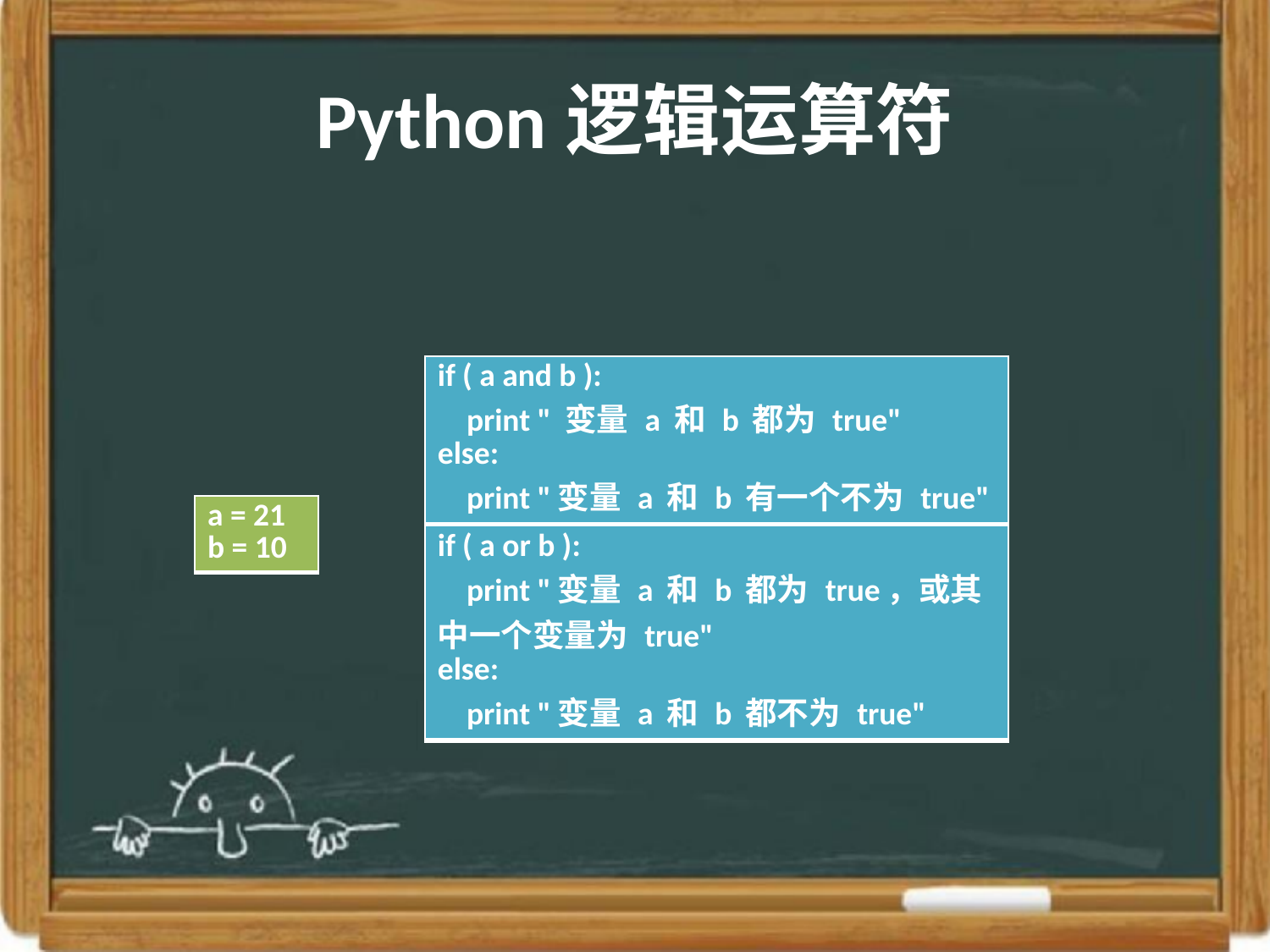

# Python逻辑运算符
| if ( a and b ): print " 变量 a 和 b 都为 true" else: print "变量 a 和 b 有一个不为 true" |
| --- |
| a = 21 b = 10 |
| --- |
| if ( a or b ): print "变量 a 和 b 都为 true，或其中一个变量为 true" else: print "变量 a 和 b 都不为 true" |
| --- |